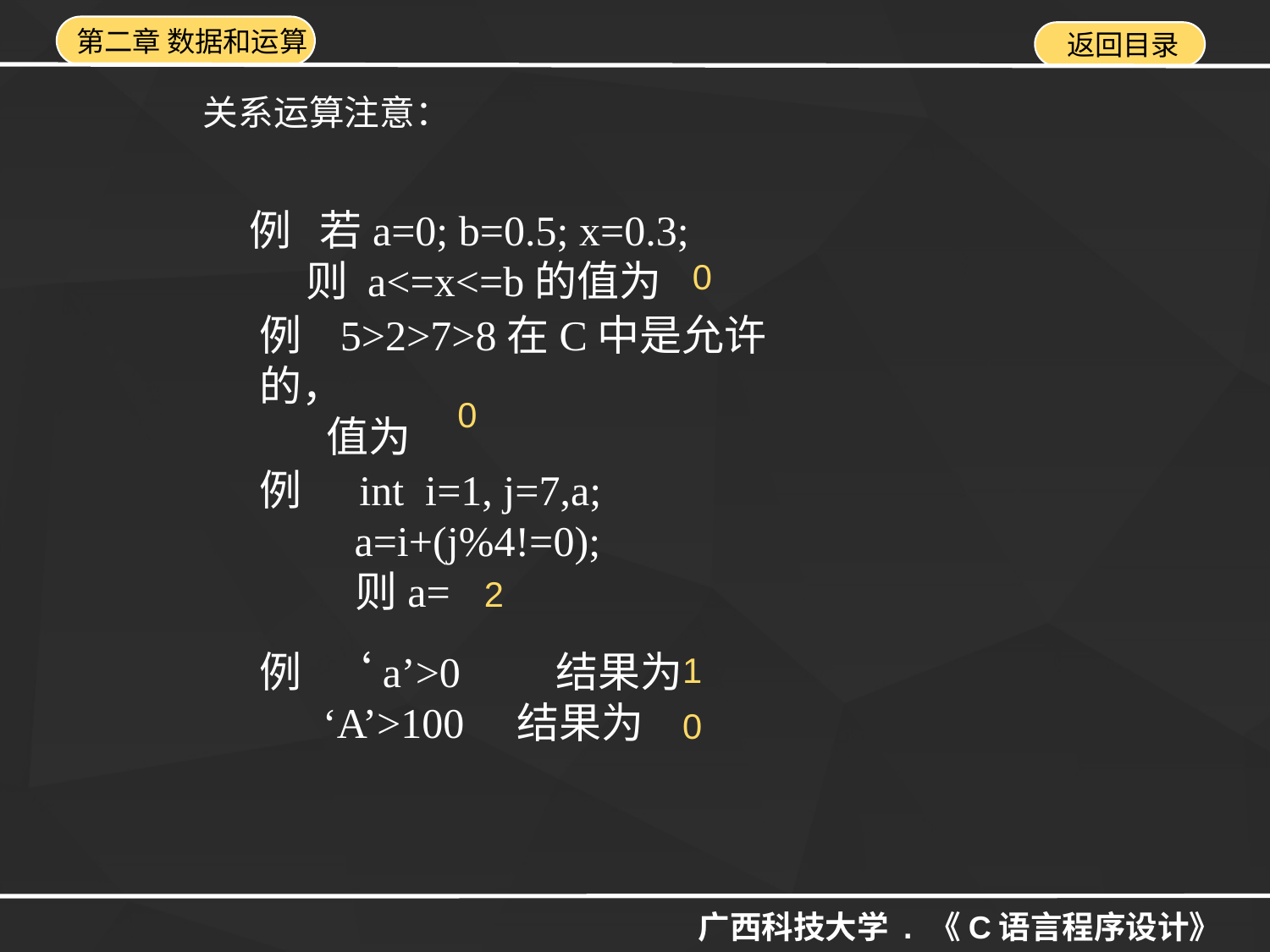

关系运算注意：
例   若a=0; b=0.5; x=0.3;
      则 a<=x<=b的值为
0
例   5>2>7>8在C中是允许的，
      值为
0
例     int  i=1, j=7,a;
         a=i+(j%4!=0);
         则a=
2
例   ‘a’>0        结果为
      ‘A’>100    结果为
1
0